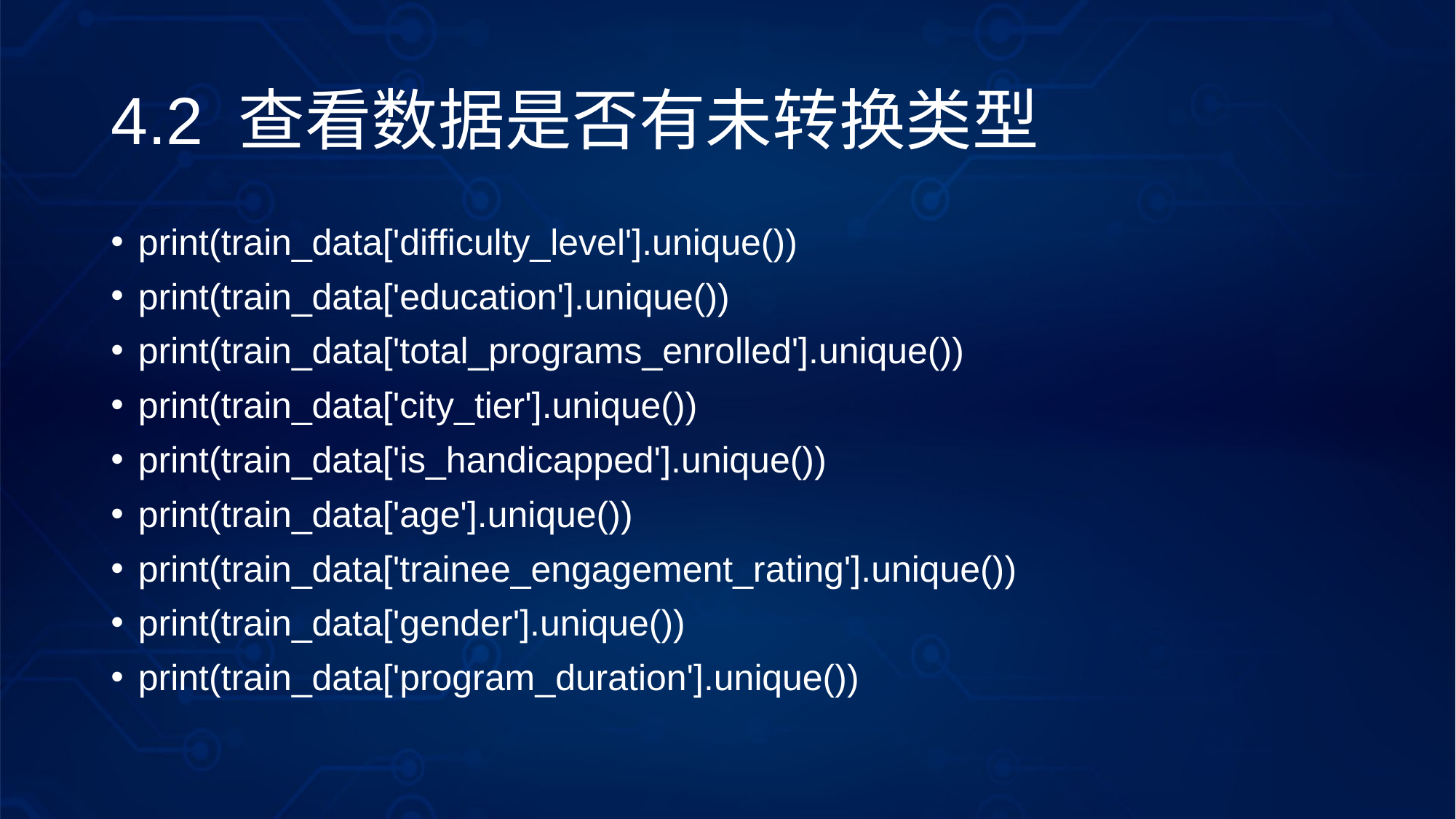

# 4.2 查看数据是否有未转换类型
print(train_data['difficulty_level'].unique())
print(train_data['education'].unique())
print(train_data['total_programs_enrolled'].unique())
print(train_data['city_tier'].unique())
print(train_data['is_handicapped'].unique())
print(train_data['age'].unique())
print(train_data['trainee_engagement_rating'].unique())
print(train_data['gender'].unique())
print(train_data['program_duration'].unique())